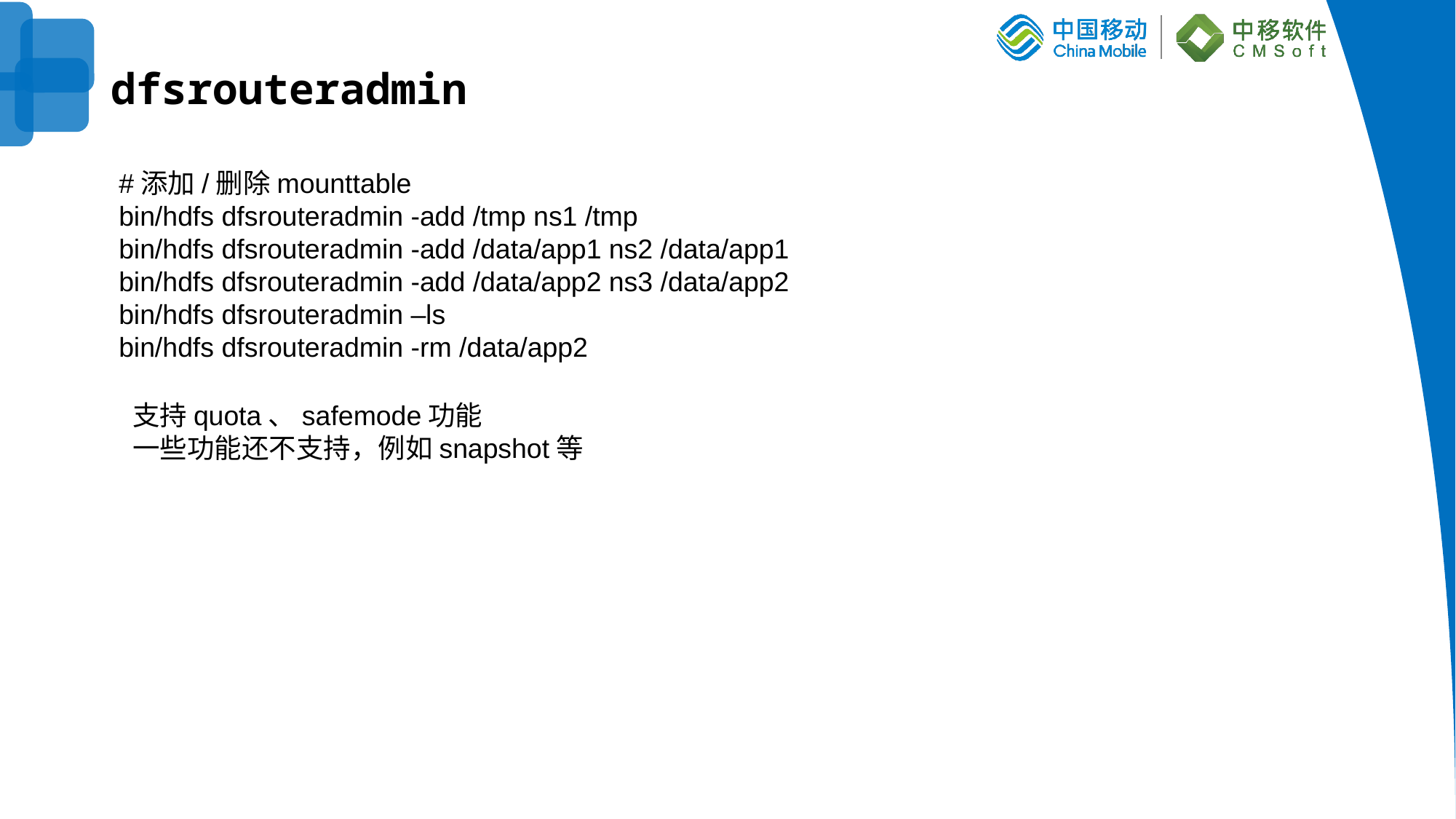

# dfsrouteradmin
#添加/删除mounttable
bin/hdfs dfsrouteradmin -add /tmp ns1 /tmp
bin/hdfs dfsrouteradmin -add /data/app1 ns2 /data/app1
bin/hdfs dfsrouteradmin -add /data/app2 ns3 /data/app2
bin/hdfs dfsrouteradmin –ls
bin/hdfs dfsrouteradmin -rm /data/app2
支持quota、safemode功能
一些功能还不支持，例如snapshot等